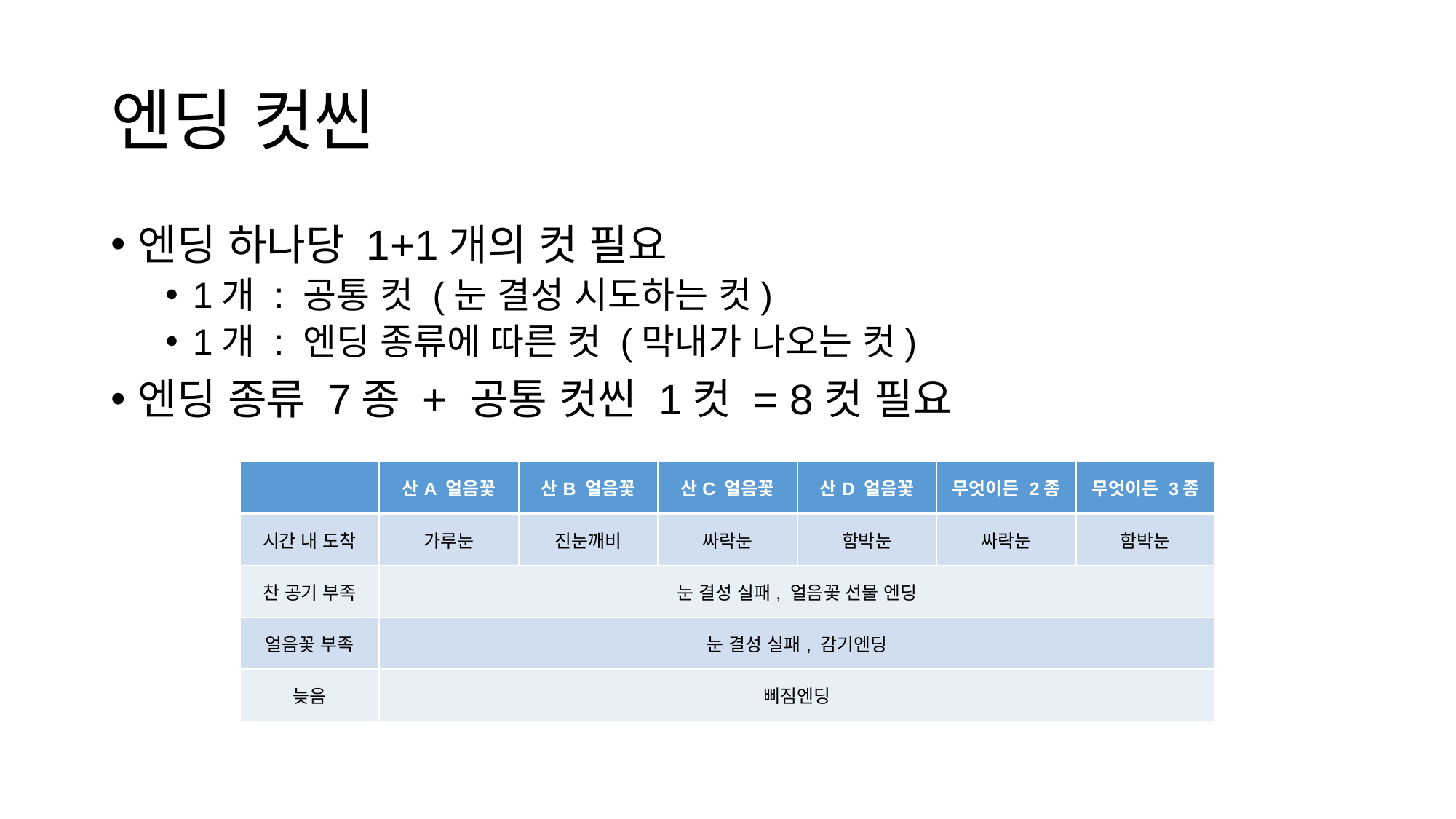

# 엔딩 컷씬
엔딩 하나당 1+1개의 컷 필요
1개 : 공통 컷 (눈 결성 시도하는 컷)
1개 : 엔딩 종류에 따른 컷 (막내가 나오는 컷)
엔딩 종류 7종 + 공통 컷씬 1컷 = 8컷 필요

|  | 산A 얼음꽃 | 산B 얼음꽃 | 산C 얼음꽃 | 산D 얼음꽃 | 무엇이든 2종 | 무엇이든 3종 |
| --- | --- | --- | --- | --- | --- | --- |
| 시간 내 도착 | 가루눈 | 진눈깨비 | 싸락눈 | 함박눈 | 싸락눈 | 함박눈 |
| 찬 공기 부족 | 눈 결성 실패, 얼음꽃 선물 엔딩 |  |  |  |  |  |
| 얼음꽃 부족 | 눈 결성 실패, 감기엔딩 |  |  |  |  |  |
| 늦음 | 삐짐엔딩 |  |  |  |  |  |